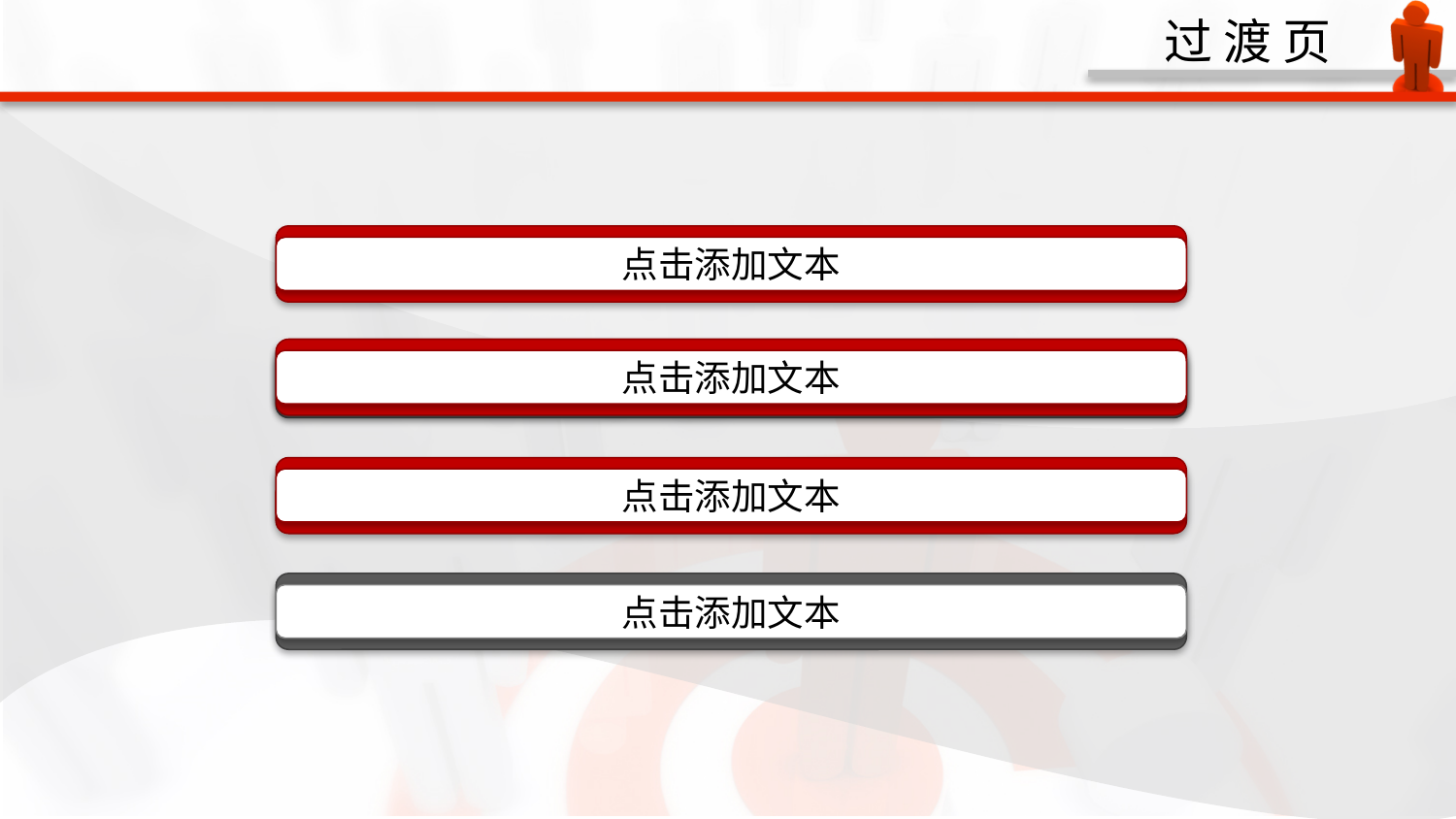

过 渡 页

点击添加文本

点击添加文本

点击添加文本

点击添加文本

点击添加文本